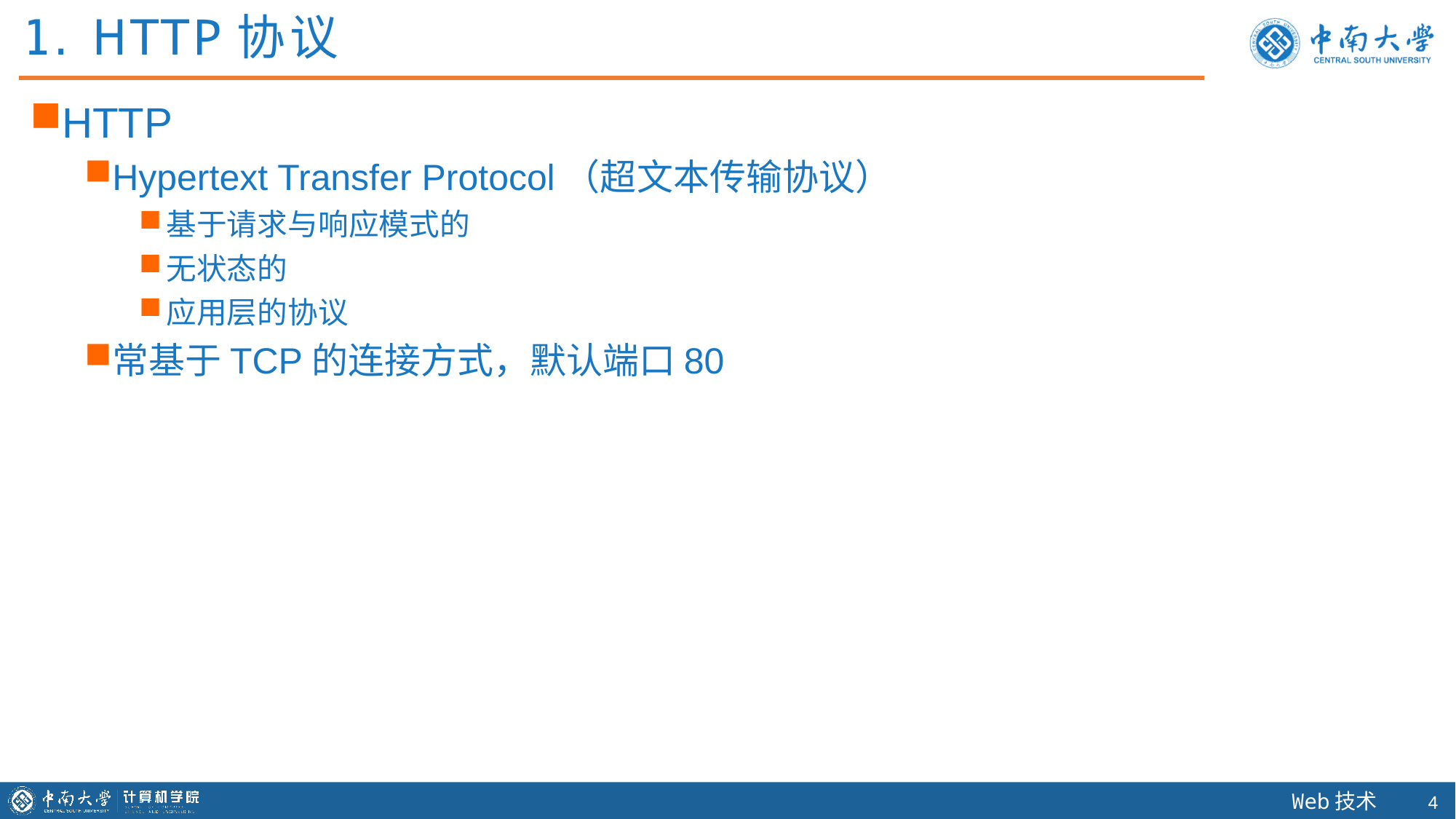

1. HTTP协议
HTTP
Hypertext Transfer Protocol（超文本传输协议）
基于请求与响应模式的
无状态的
应用层的协议
常基于TCP的连接方式，默认端口80

4